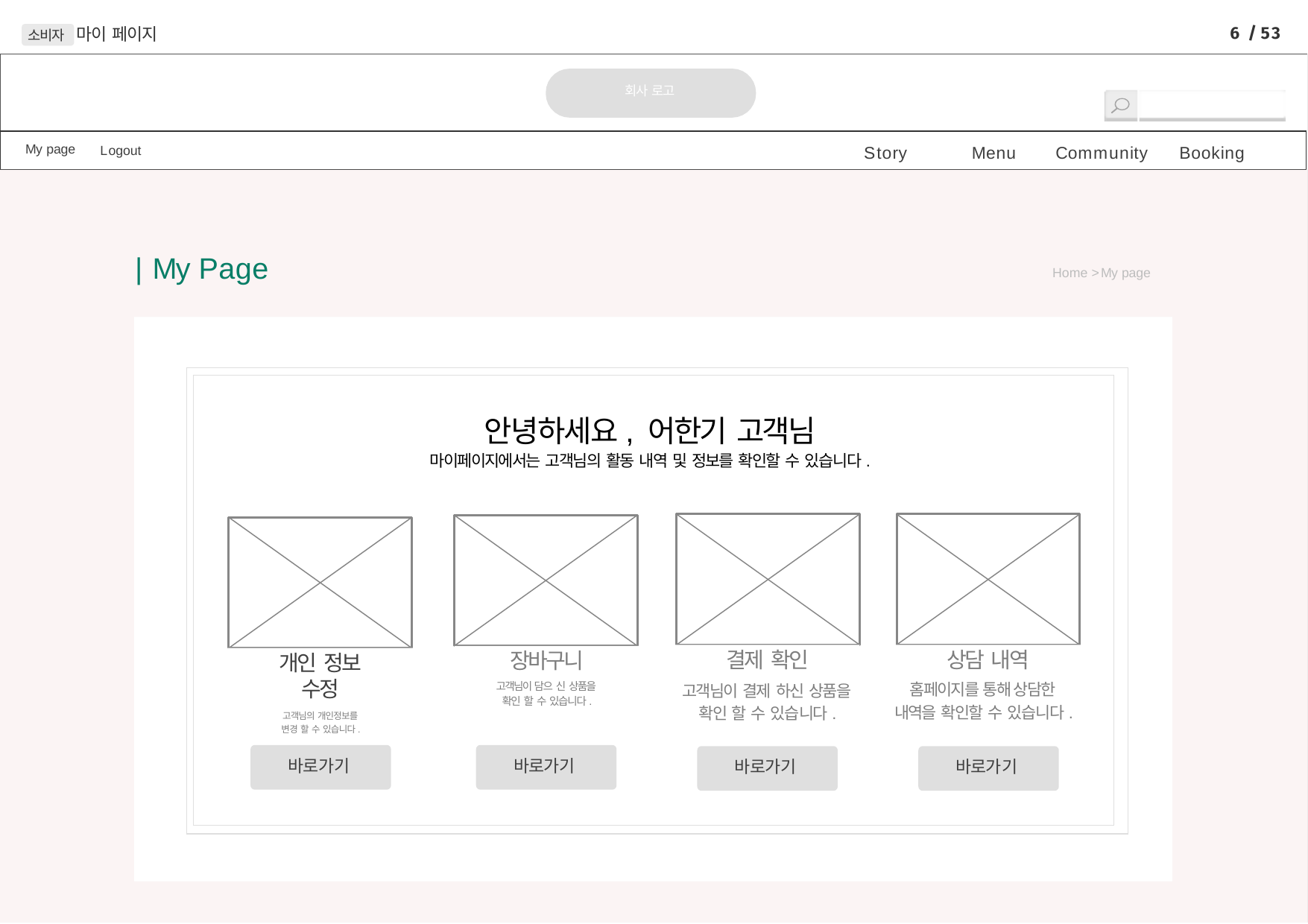

6 / 53
소비자    마이 페이지

회사 로고

My page
Story
Menu
Community
Booking
Logout

| My Page

Home > My page

안녕하세요, 어한기 고객님
마이페이지에서는 고객님의 활동 내역 및 정보를 확인할 수 있습니다.

결제 확인
고객님이 결제 하신 상품을  확인 할 수 있습니다.
상담 내역
홈페이지를 통해 상담한  내역을 확인할 수 있습니다.
장바구니
고객님이 담으 신 상품을  확인 할 수 있습니다.

개인 정보 수정
고객님의 개인정보를  변경 할 수 있습니다.

바로가기
바로가기
바로가기
바로가기